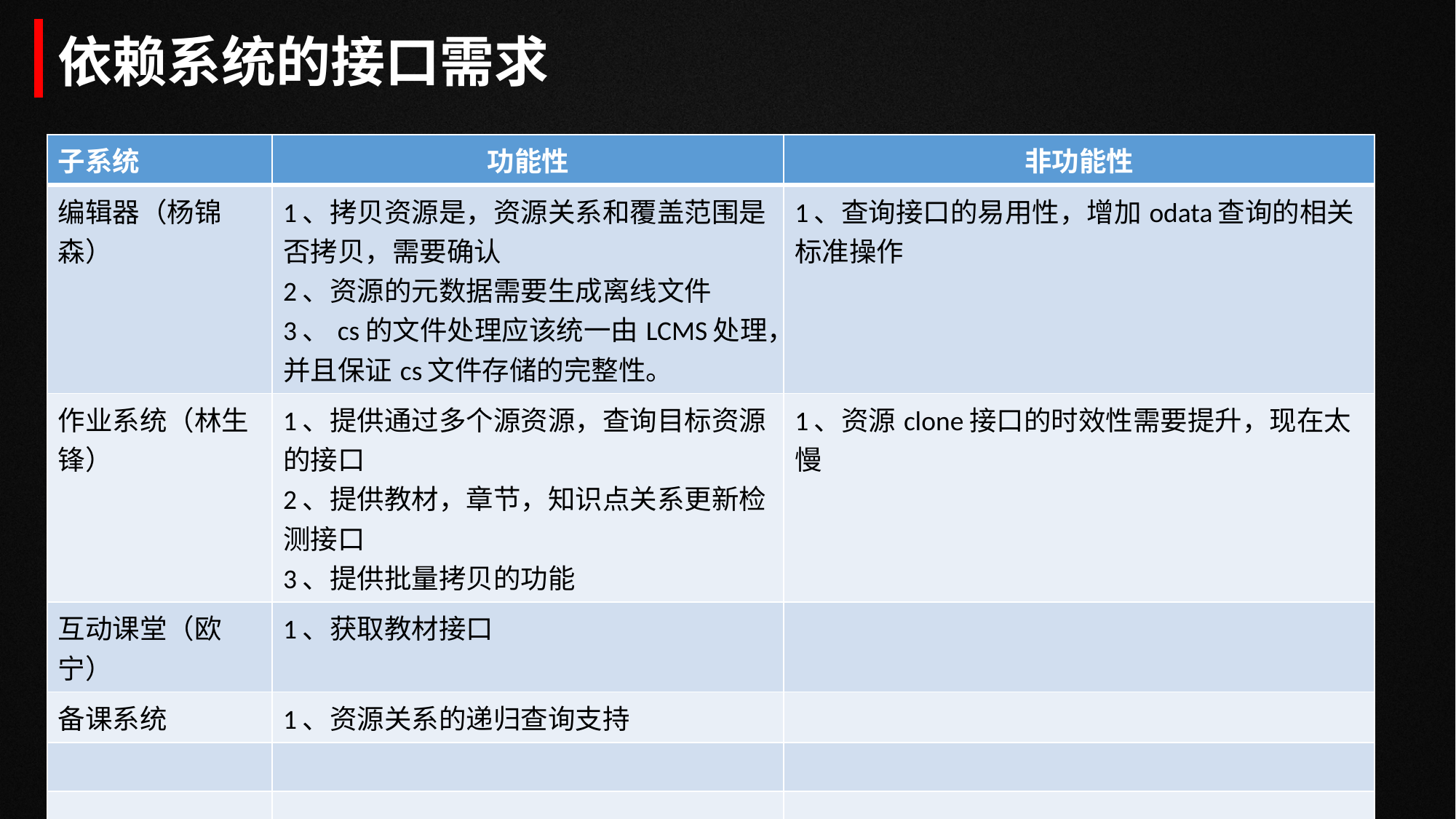

依赖系统的接口需求
| 子系统 | 功能性 | 非功能性 |
| --- | --- | --- |
| 编辑器（杨锦森） | 1、拷贝资源是，资源关系和覆盖范围是否拷贝，需要确认 2、资源的元数据需要生成离线文件 3、cs的文件处理应该统一由LCMS处理，并且保证cs文件存储的完整性。 | 1、查询接口的易用性，增加odata查询的相关标准操作 |
| 作业系统（林生锋） | 1、提供通过多个源资源，查询目标资源的接口 2、提供教材，章节，知识点关系更新检测接口 3、提供批量拷贝的功能 | 1、资源clone接口的时效性需要提升，现在太慢 |
| 互动课堂（欧宁） | 1、获取教材接口 |  |
| 备课系统 | 1、资源关系的递归查询支持 |  |
|  |  |  |
|  |  |  |